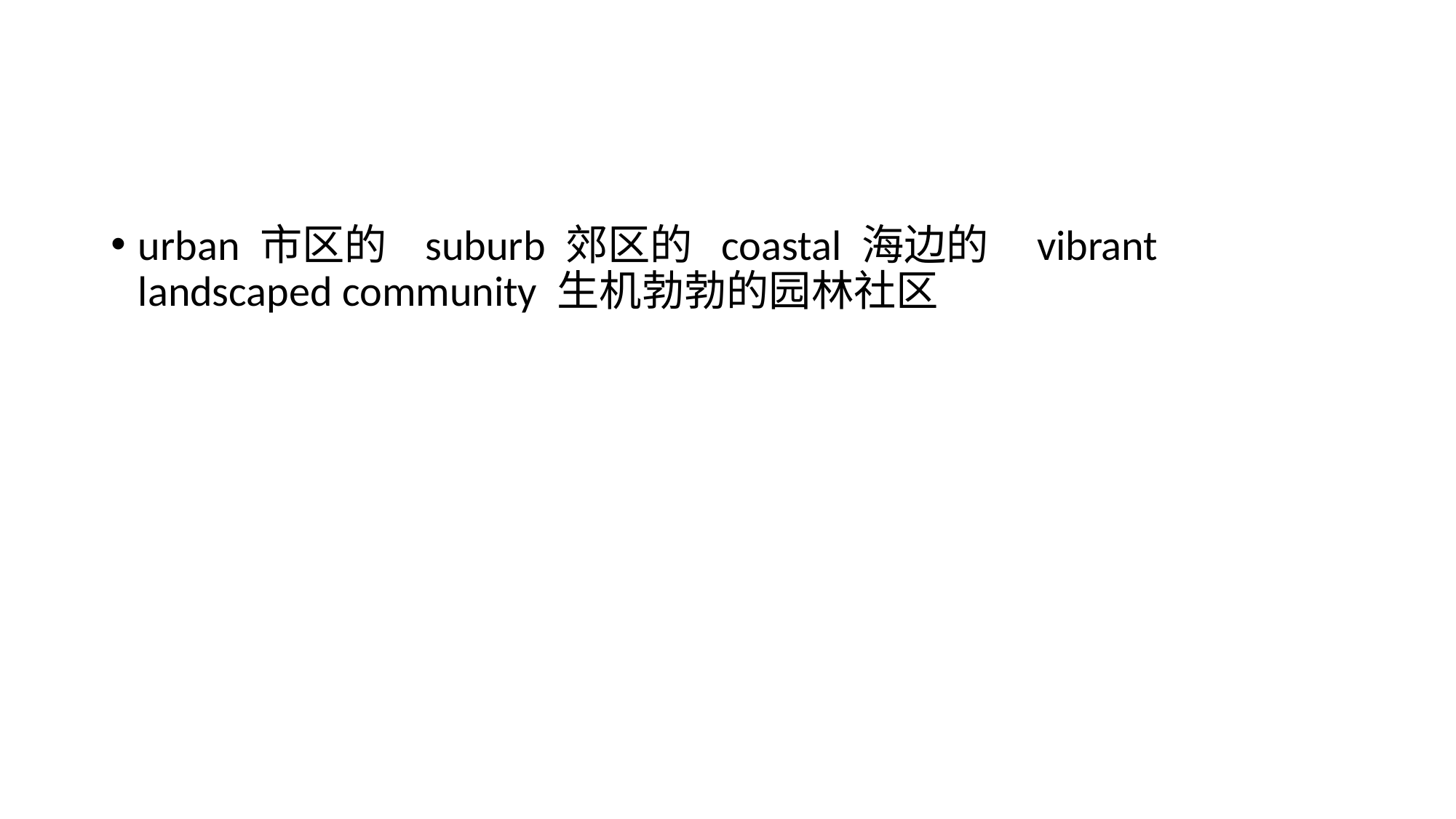

#
urban 市区的   suburb 郊区的  coastal 海边的    vibrant landscaped community 生机勃勃的园林社区